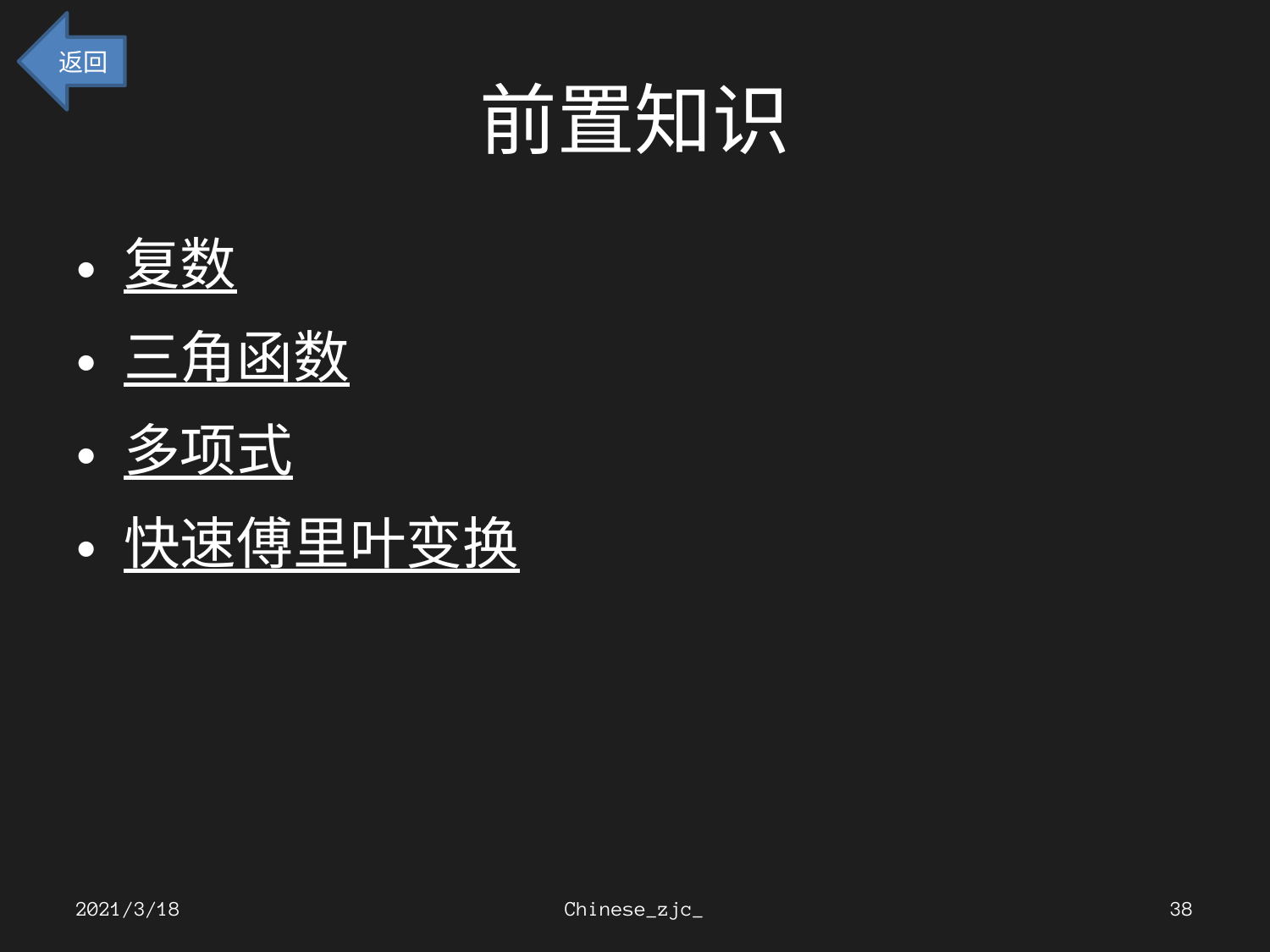

返回
# 前置知识
复数
三角函数
多项式
快速傅里叶变换
2021/3/18
Chinese_zjc_
38